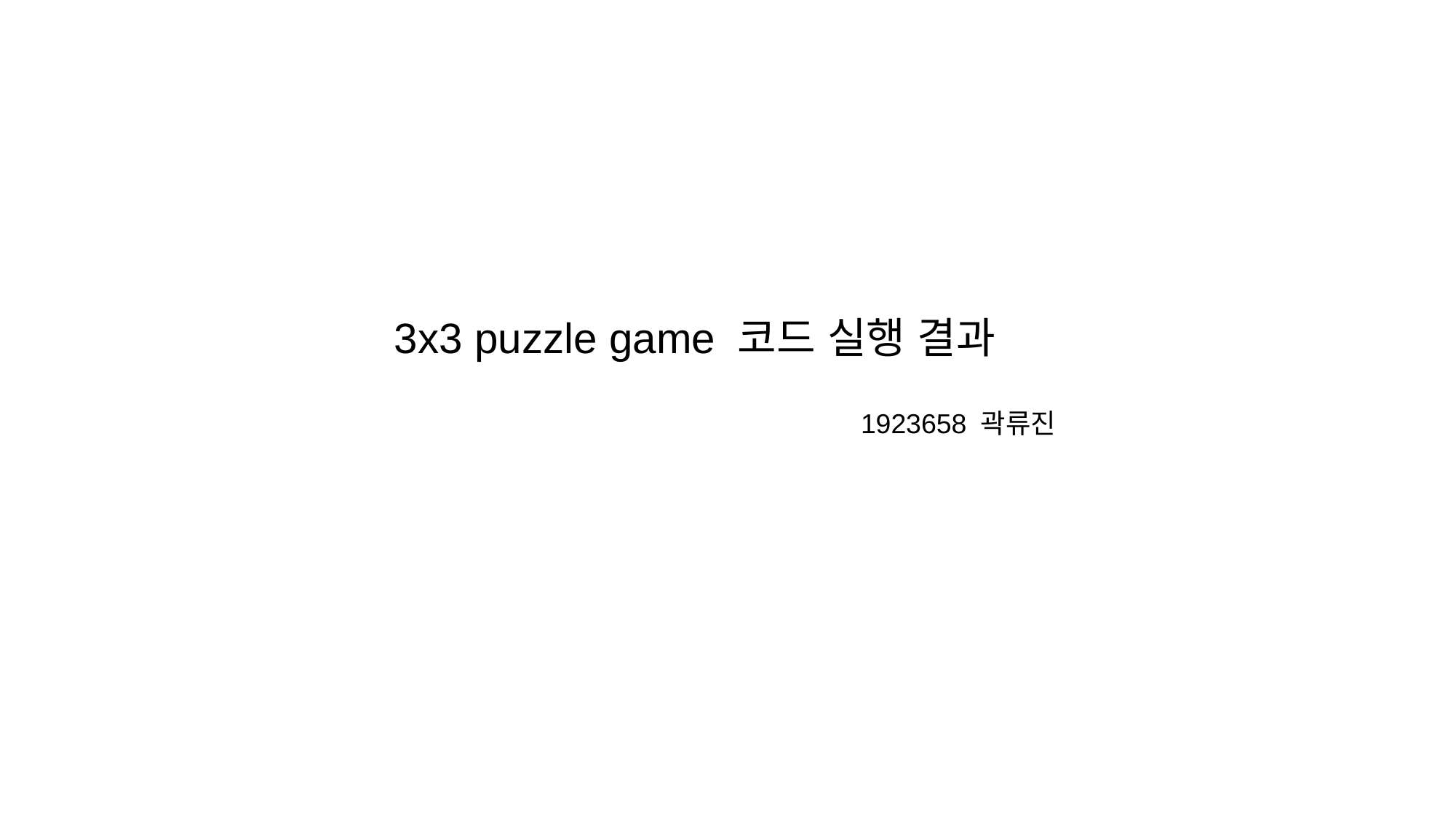

3x3 puzzle game 코드 실행 결과
1923658 곽류진